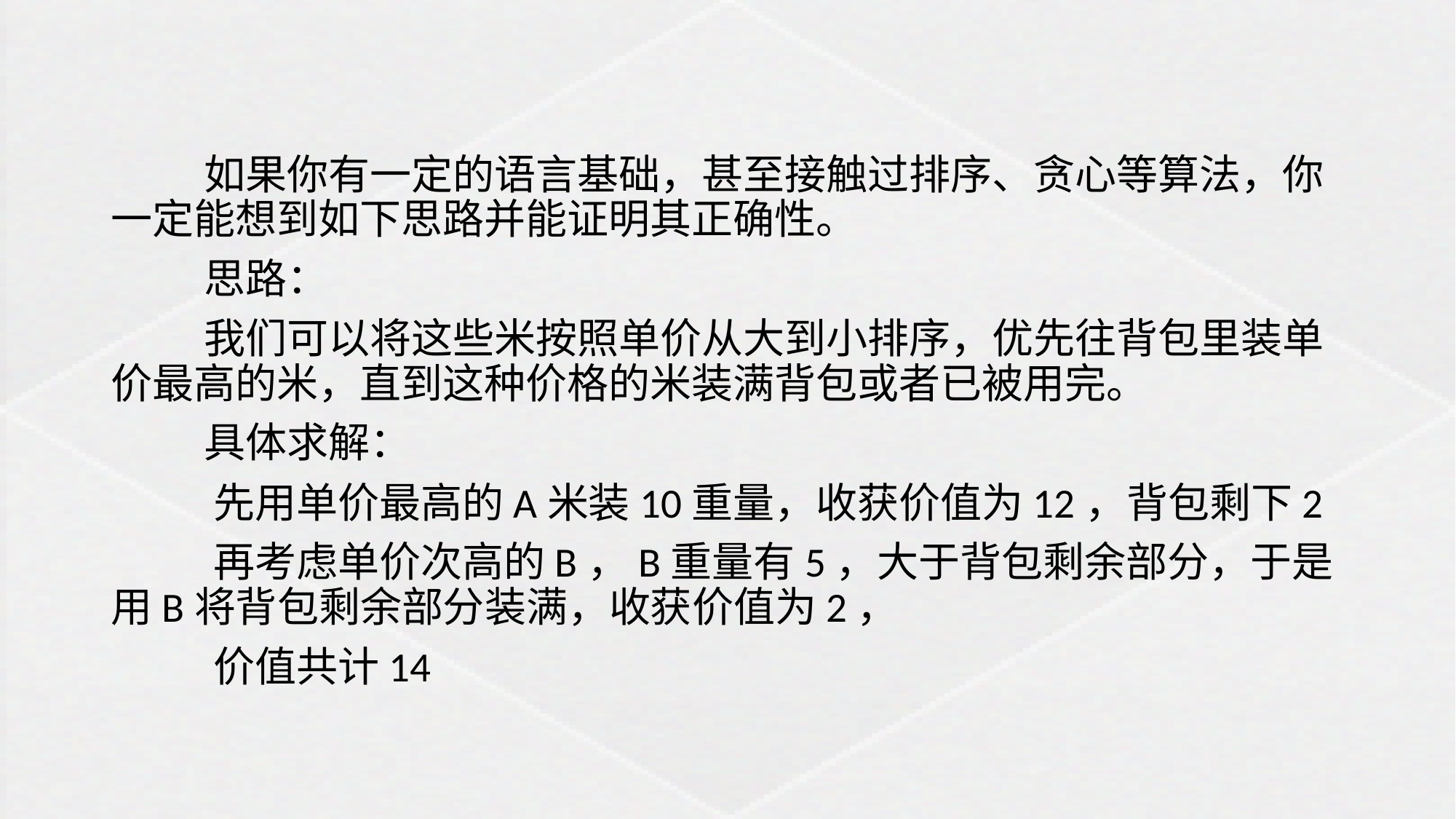

如果你有一定的语言基础，甚至接触过排序、贪心等算法，你一定能想到如下思路并能证明其正确性。
         思路：
         我们可以将这些米按照单价从大到小排序，优先往背包里装单价最高的米，直到这种价格的米装满背包或者已被用完。
         具体求解：
          先用单价最高的A米装10重量，收获价值为12，背包剩下2
          再考虑单价次高的B，B重量有5，大于背包剩余部分，于是用B将背包剩余部分装满，收获价值为2，
          价值共计14